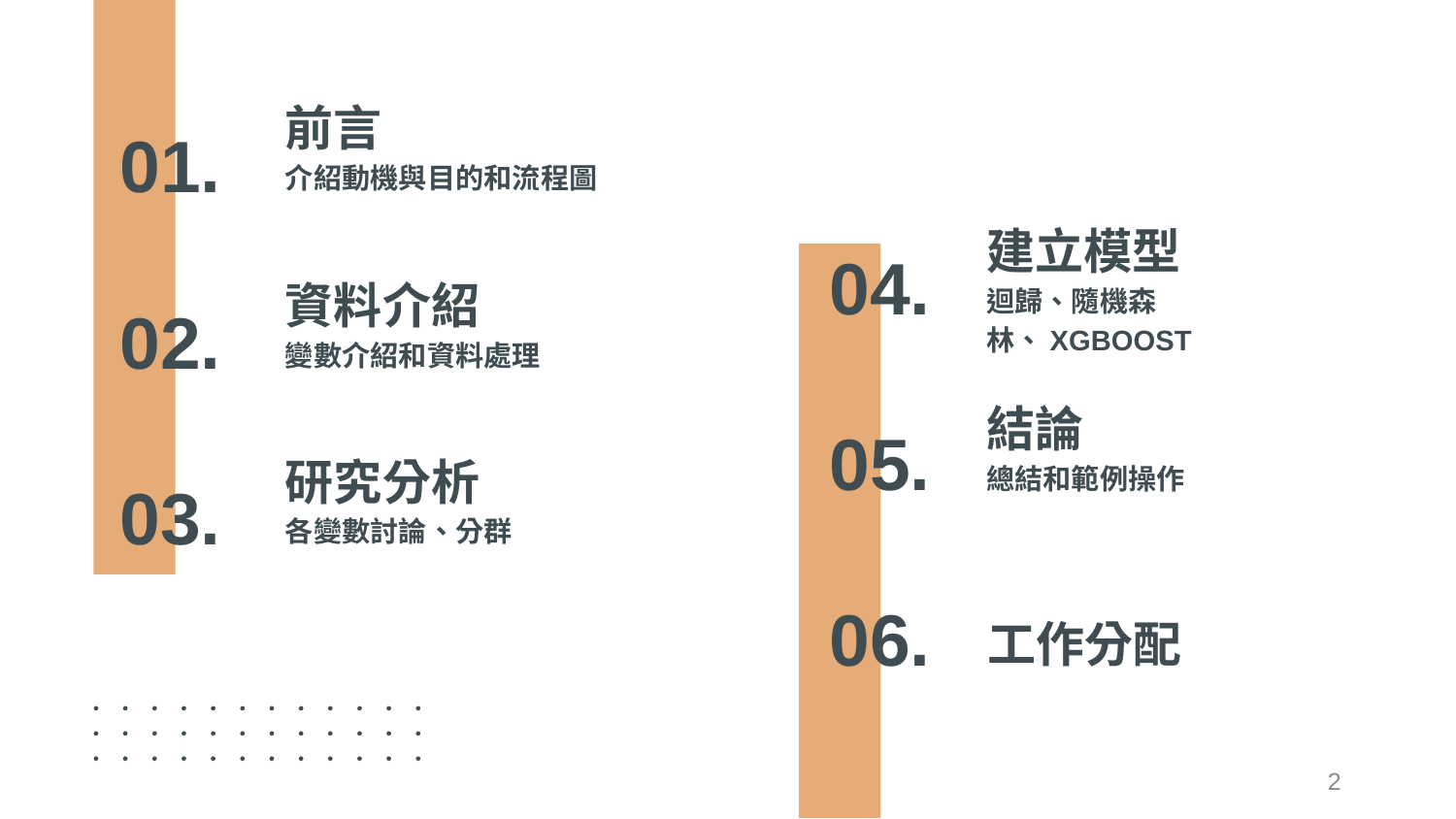

前言
01.
介紹動機與目的和流程圖
建立模型

# 04.
資料介紹
迴歸、隨機森林、XGBOOST
02.
變數介紹和資料處理
結論
05.
研究分析
總結和範例操作
03.
各變數討論、分群

工作分配
06.
2